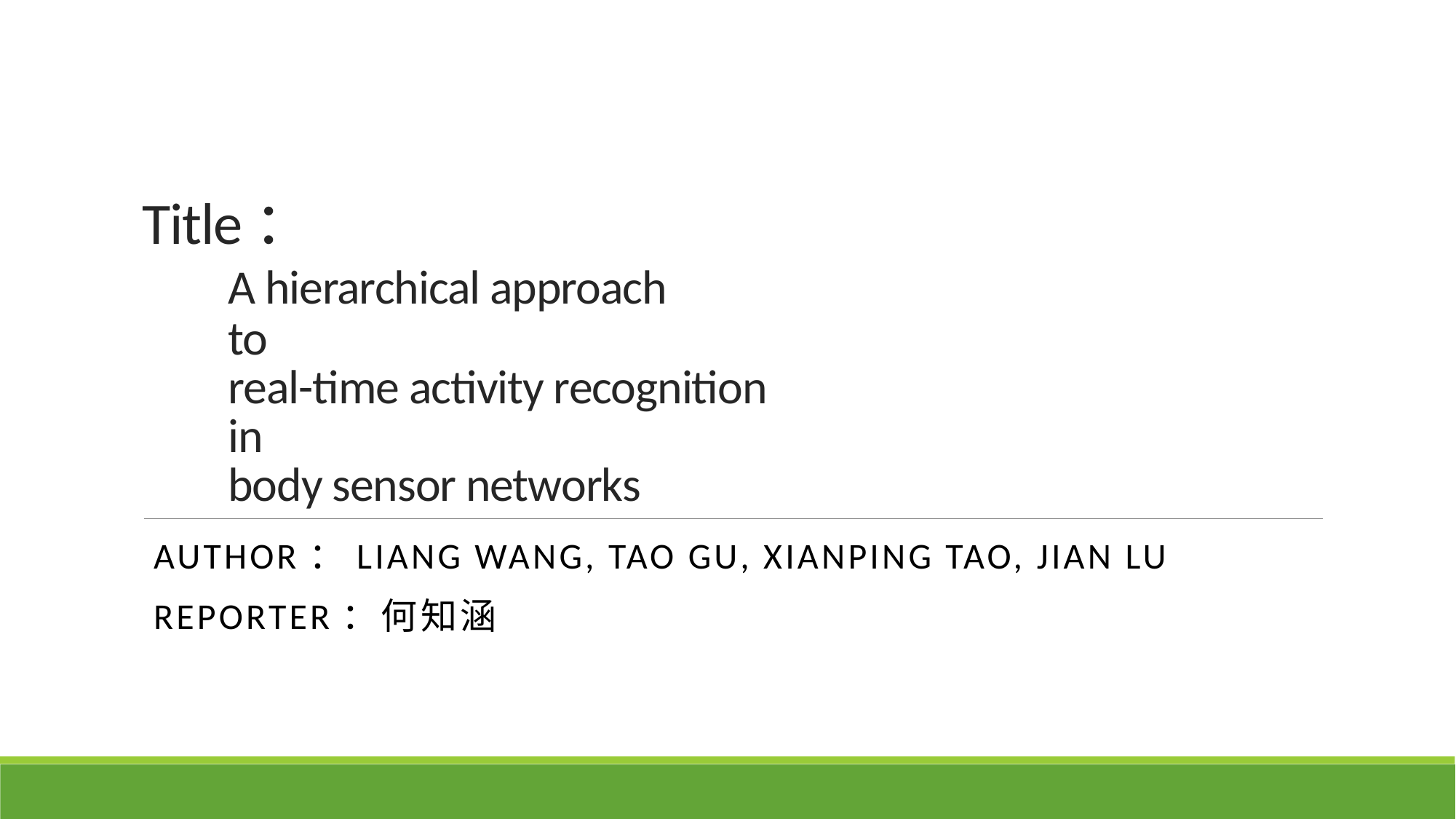

# Title： A hierarchical approach to real-time activity recognition in body sensor networks
 AUthor：Liang WanG, Tao Gu, Xianping Tao, Jian Lu
 reporter：何知涵